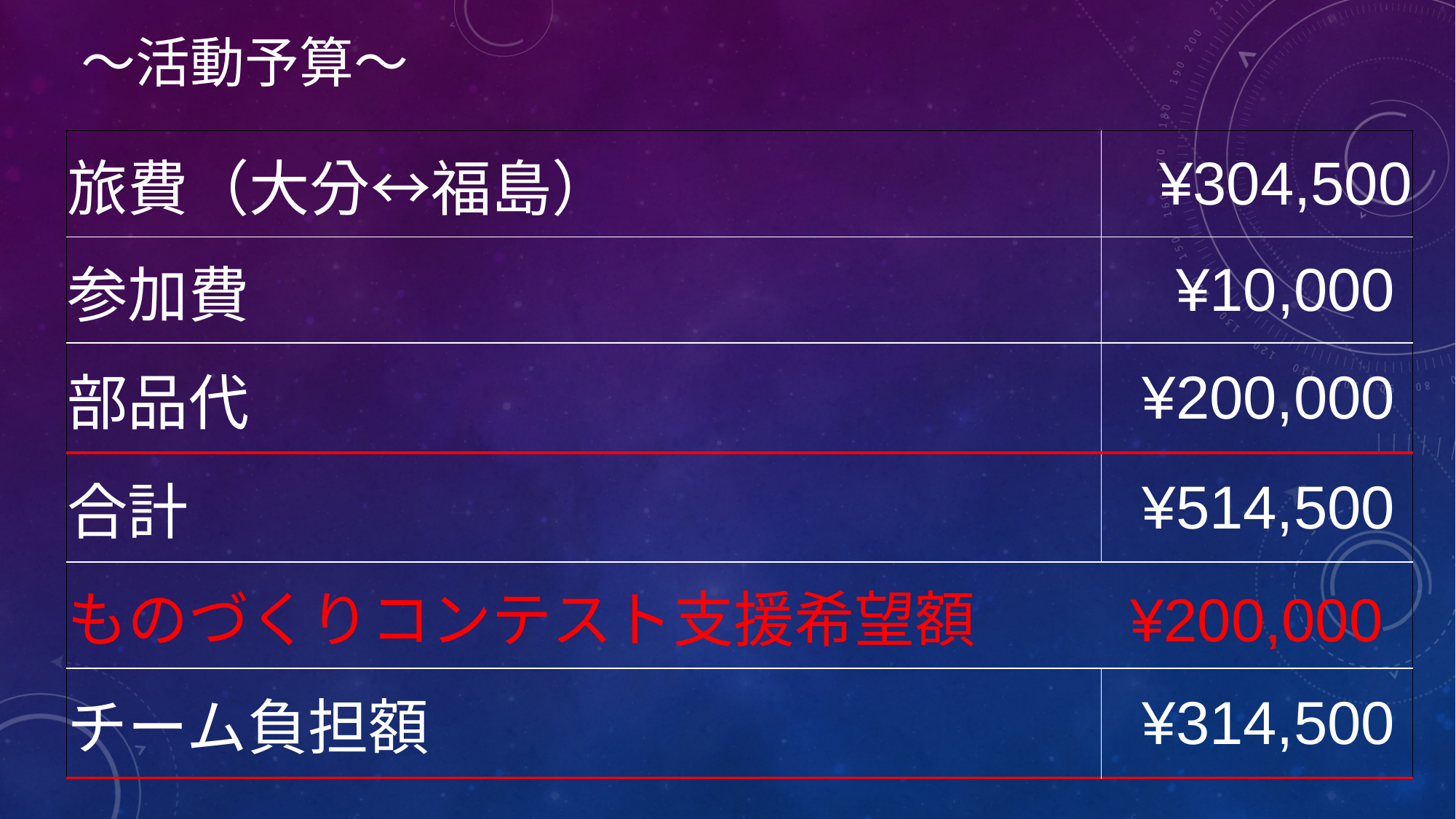

# ～活動予算～
| 旅費（大分↔福島） | ¥304,500 |
| --- | --- |
| 参加費 | ¥10,000 |
| 部品代 | ¥200,000 |
| 合計 | ¥514,500 |
| ものづくりコンテスト支援希望額 ¥200,000 | ¥200,000 |
| チーム負担額 | ¥314,500 |